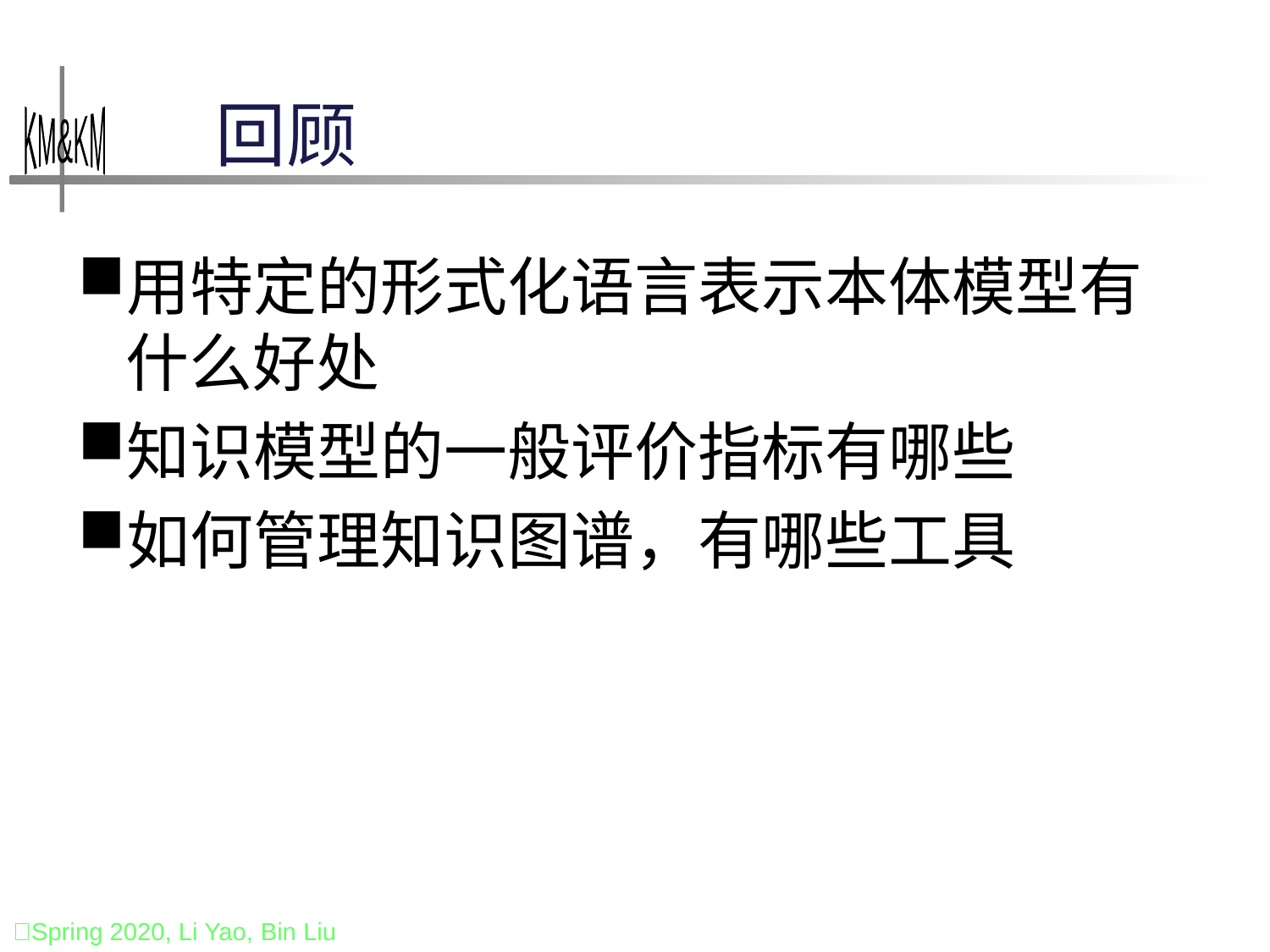

# 回顾
用特定的形式化语言表示本体模型有什么好处
知识模型的一般评价指标有哪些
如何管理知识图谱，有哪些工具